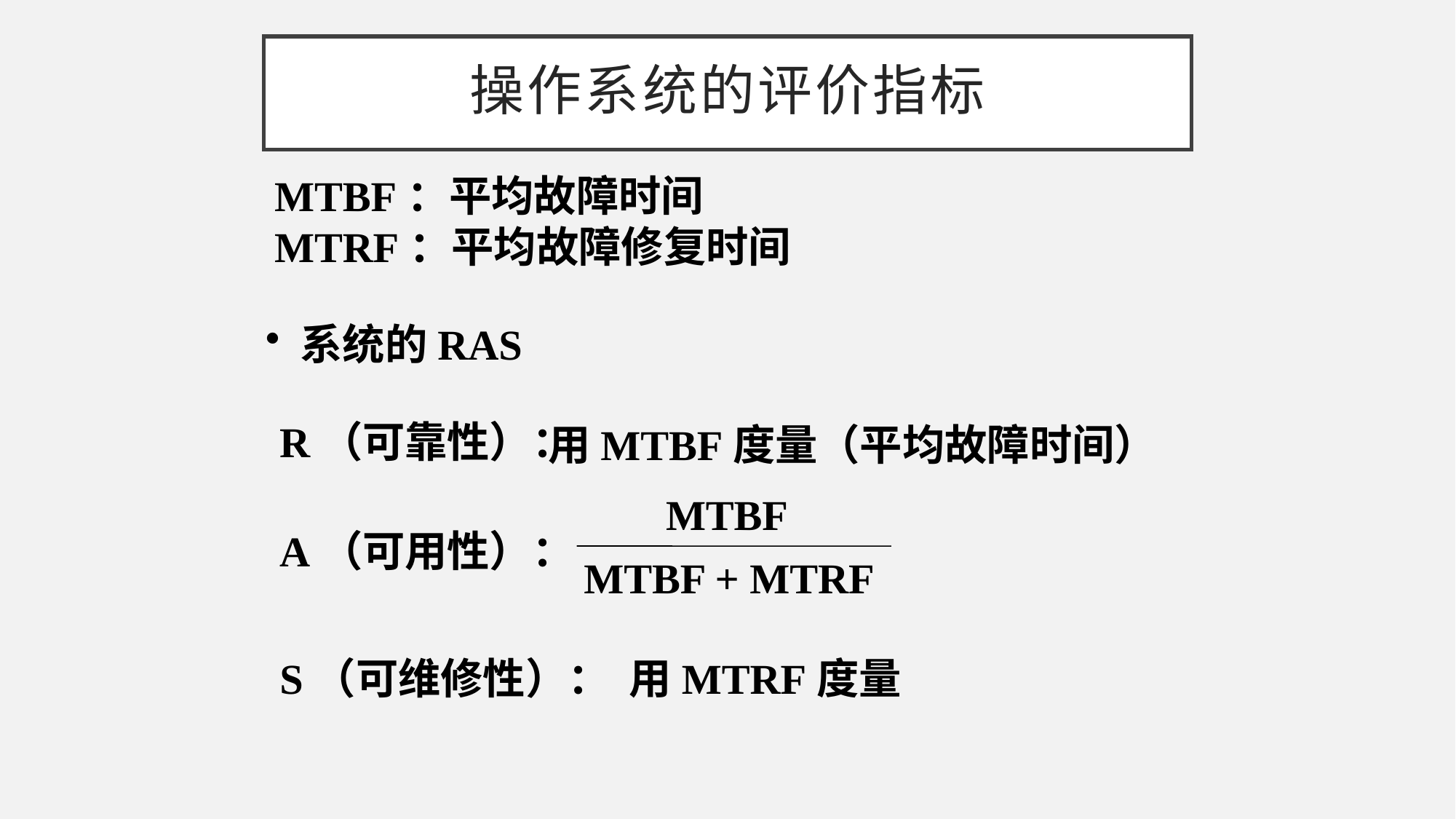

# 操作系统的评价指标
MTBF：平均故障时间
MTRF：平均故障修复时间
 系统的RAS
R（可靠性）：
用MTBF度量（平均故障时间）
MTBF
MTBF + MTRF

A（可用性）：
S（可维修性）：
用MTRF度量